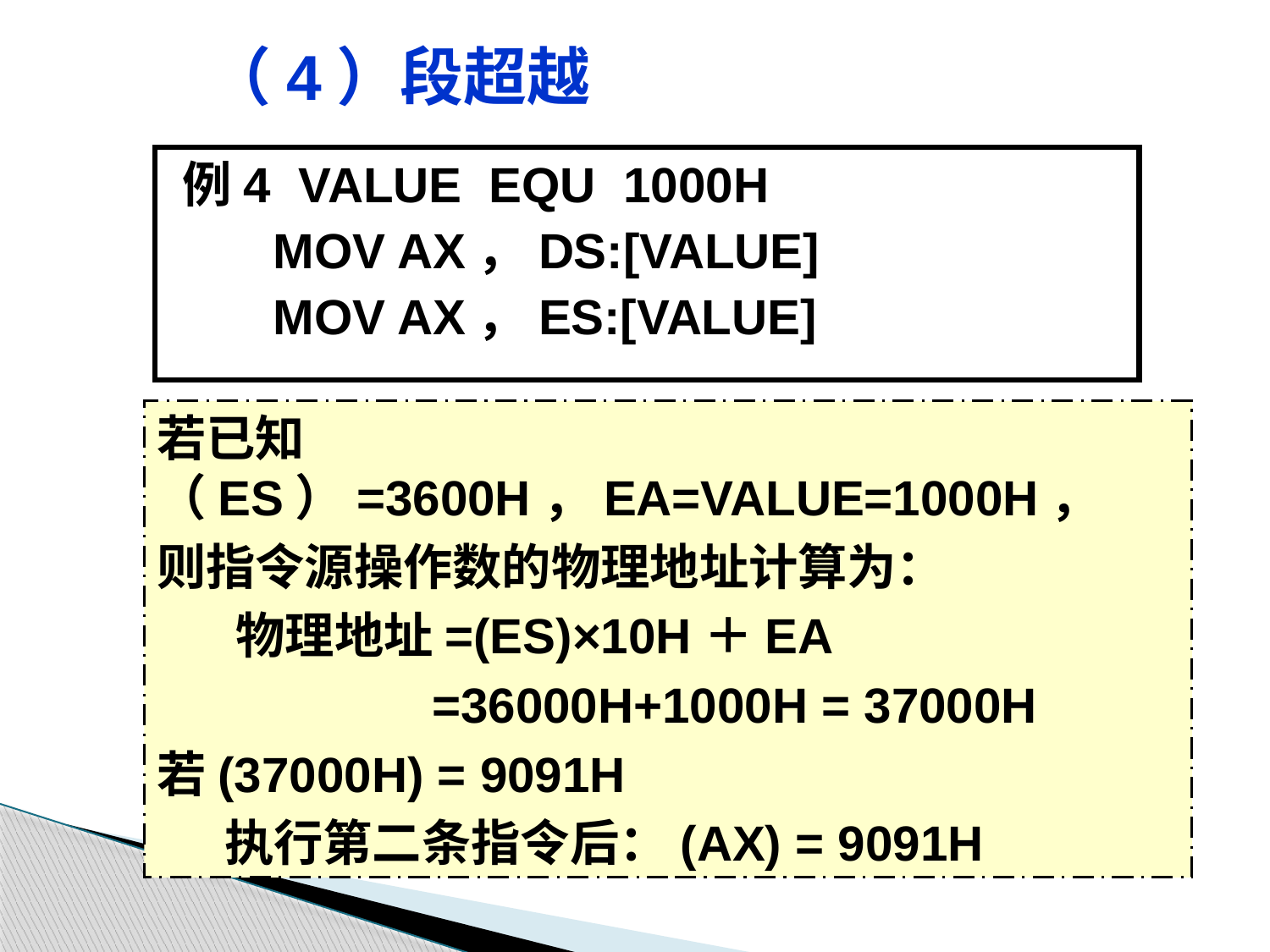

（4）段超越
例4  VALUE  EQU  1000H
 	    MOV AX，DS:[VALUE]
	    MOV AX，ES:[VALUE]
若已知（ES）=3600H，EA=VALUE=1000H，
则指令源操作数的物理地址计算为：
      物理地址=(ES)×10H＋EA
                    =36000H+1000H = 37000H
若(37000H) = 9091H
     执行第二条指令后：(AX) = 9091H